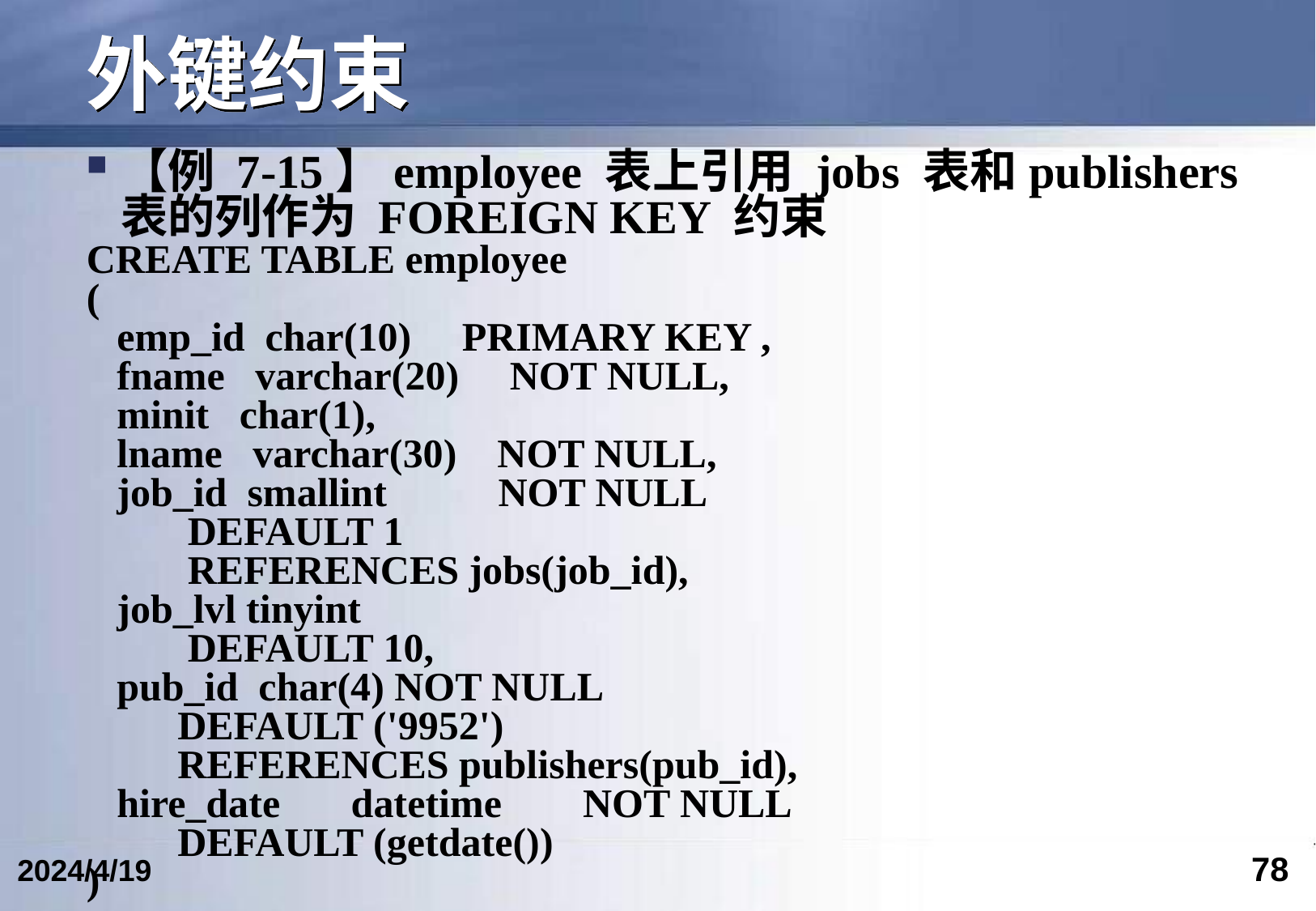

# 外键约束
【例 7‑15】employee 表上引用 jobs 表和publishers表的列作为 FOREIGN KEY 约束
CREATE TABLE employee
(
   emp_id  char(10)     PRIMARY KEY ,
   fname   varchar(20)     NOT NULL,
   minit   char(1),
   lname   varchar(30)    NOT NULL,
   job_id  smallint           NOT NULL
          DEFAULT 1
          REFERENCES jobs(job_id),
   job_lvl tinyint
          DEFAULT 10,
   pub_id  char(4) NOT NULL
         DEFAULT ('9952')
         REFERENCES publishers(pub_id),
   hire_date       datetime        NOT NULL
         DEFAULT (getdate())
)
78
2024/4/19